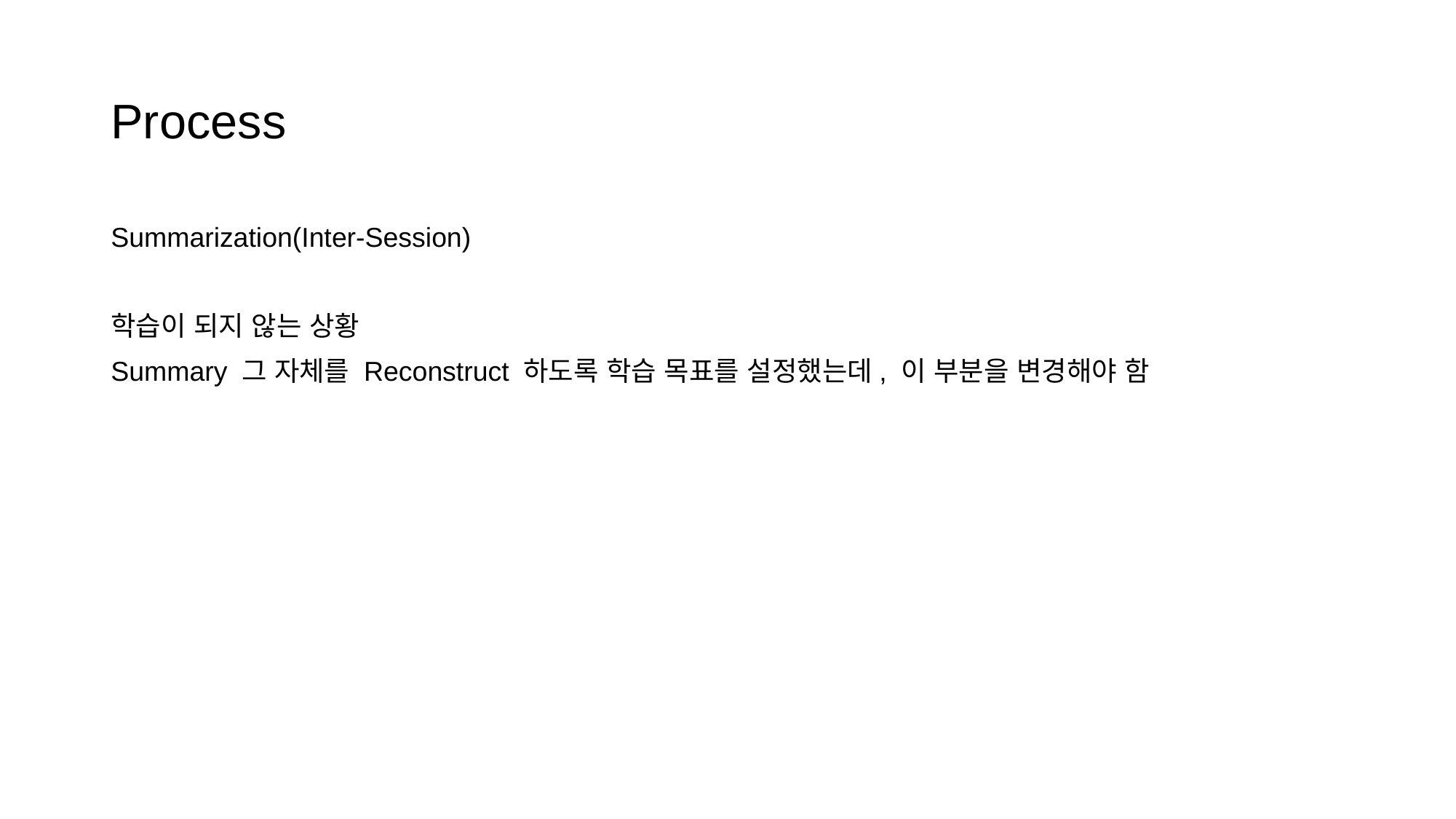

# Process
Summarization(Inter-Session)

학습이 되지 않는 상황
Summary 그 자체를 Reconstruct 하도록 학습 목표를 설정했는데, 이 부분을 변경해야 함